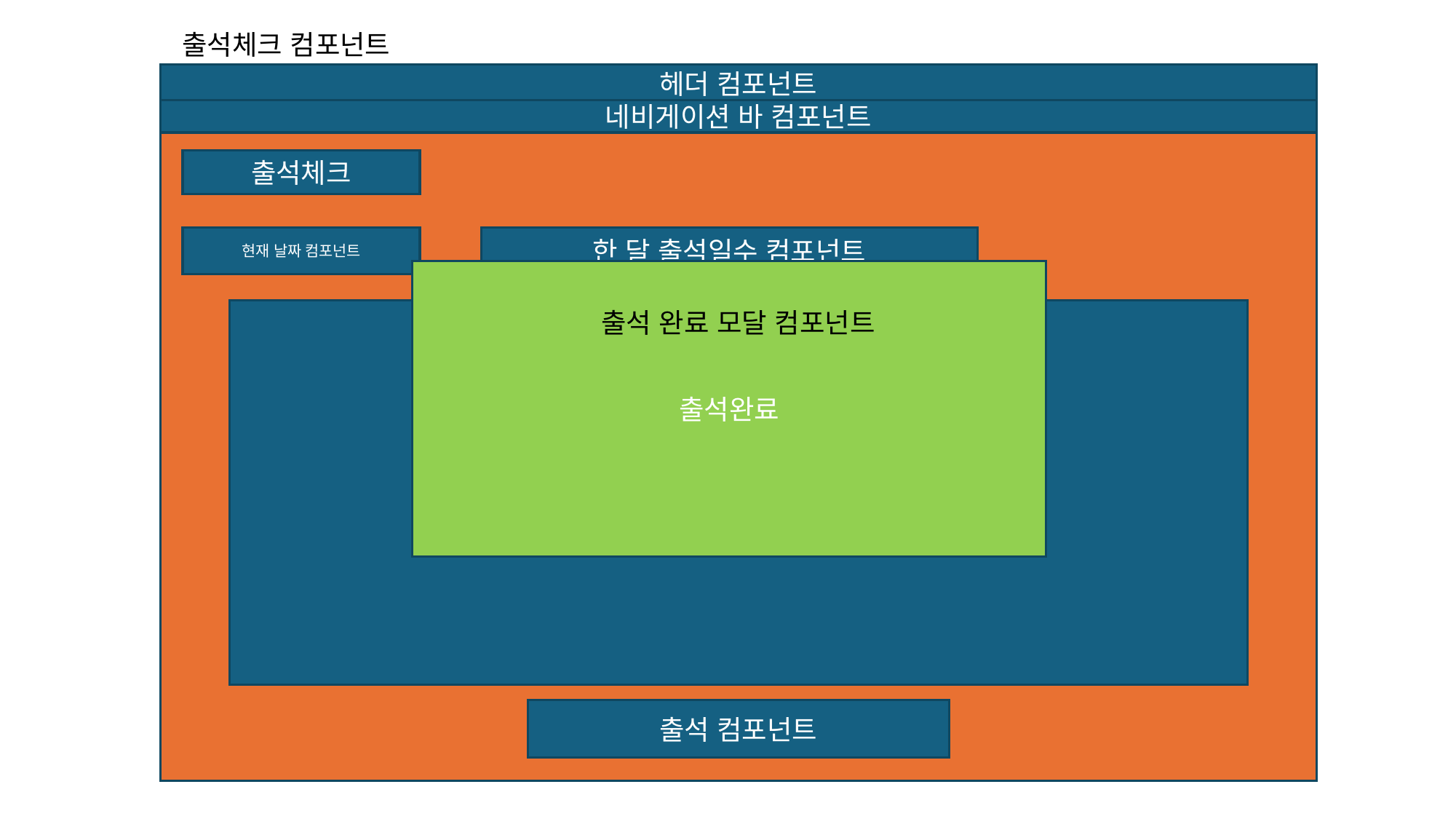

출석체크 컴포넌트
헤더 컴포넌트
네비게이션 바 컴포넌트

출석체크
현재 날짜 컴포넌트
한 달 출석일수 컴포넌트
출석 캘린더 컴포넌트
출석 컴포넌트
출석완료
출석 완료 모달 컴포넌트